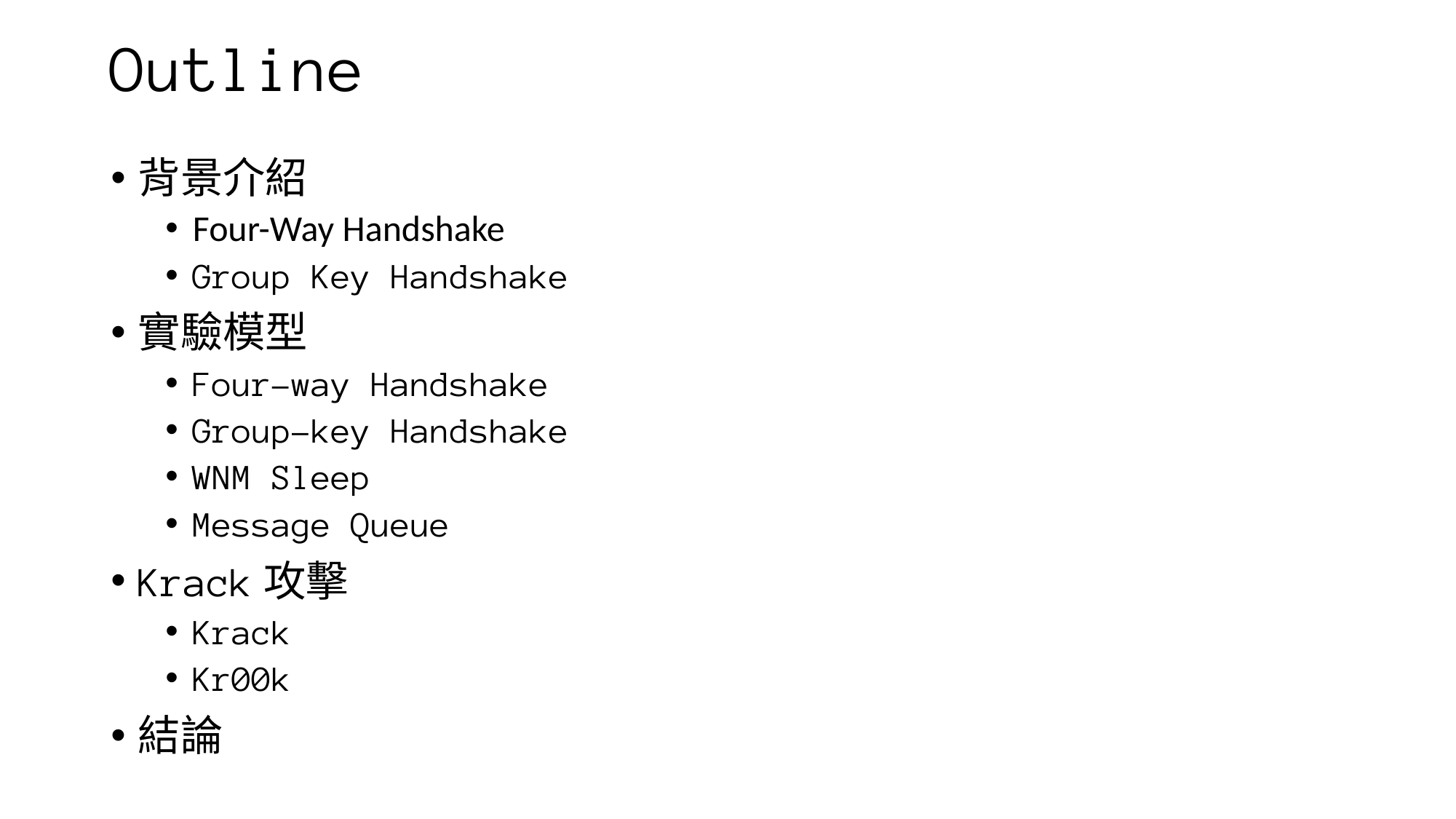

# Outline
背景介紹
Four-Way Handshake
Group Key Handshake
實驗模型
Four-way Handshake
Group-key Handshake
WNM Sleep
Message Queue
Krack攻擊
Krack
Kr00k
結論